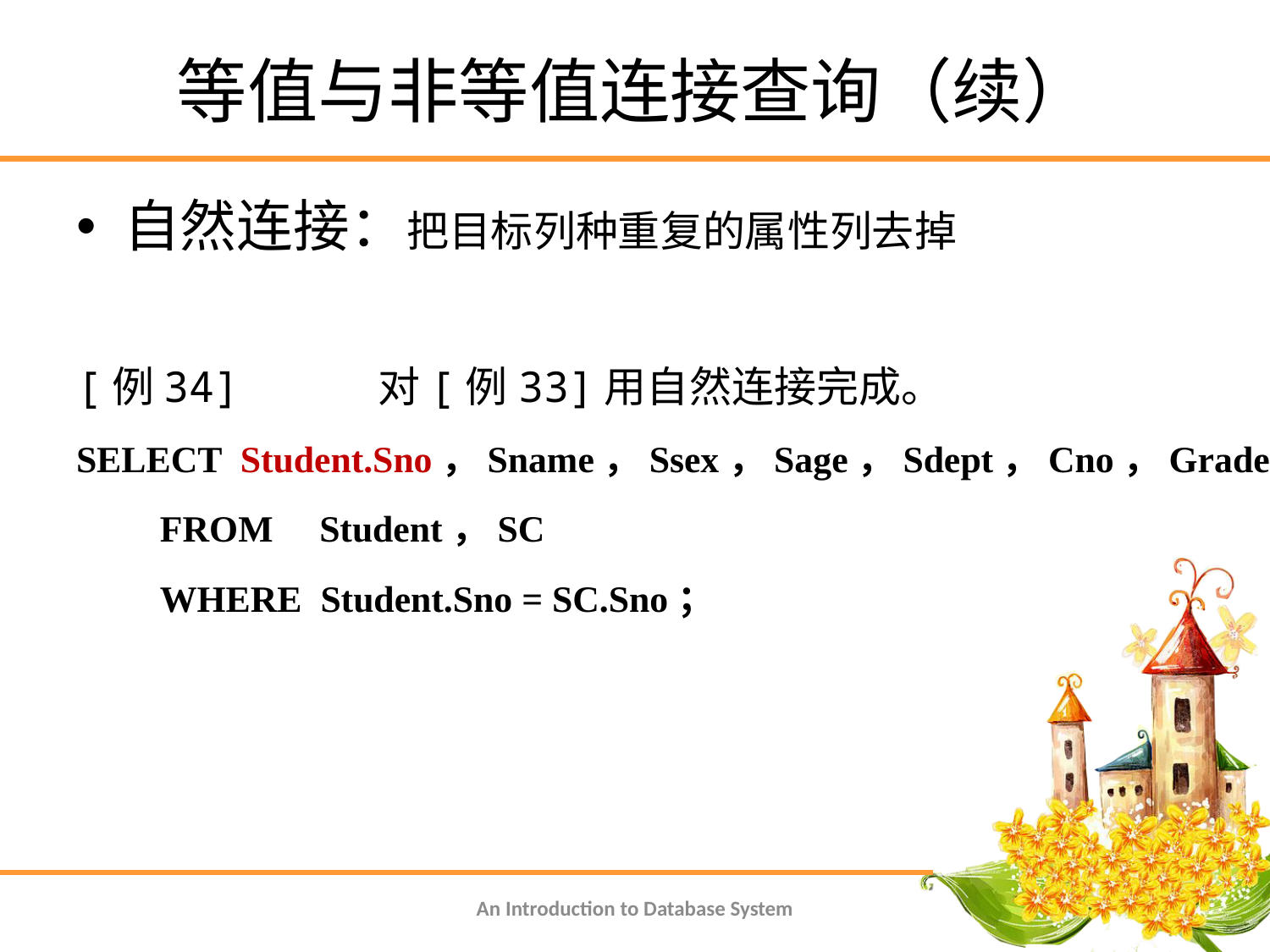

# 等值与非等值连接查询（续）
自然连接：把目标列种重复的属性列去掉

[例34]     对[例33]用自然连接完成。
SELECT  Student.Sno，Sname，Ssex，Sage，Sdept，Cno，Grade
         FROM     Student，SC
         WHERE  Student.Sno = SC.Sno；
An Introduction to Database System